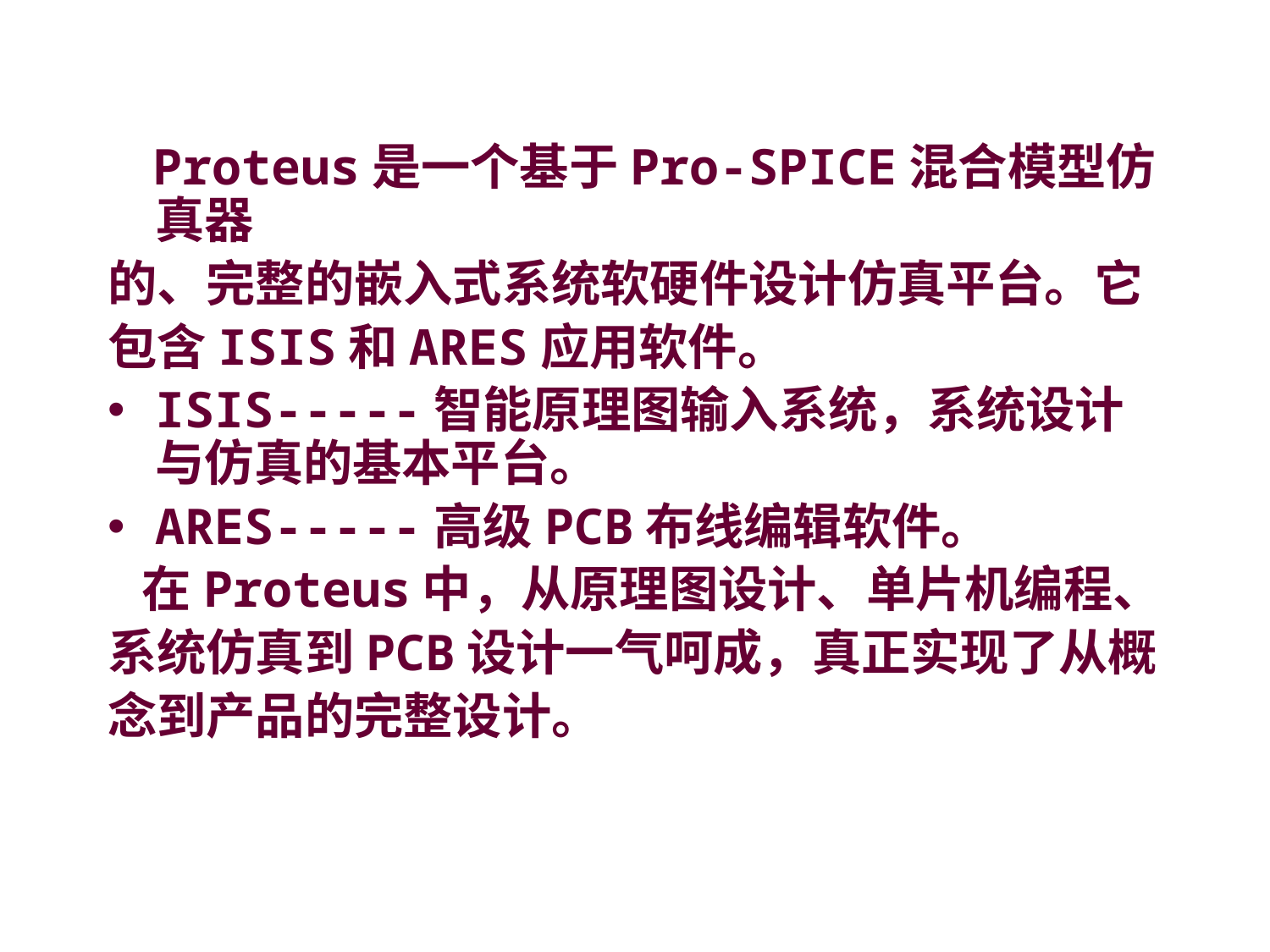

Proteus是一个基于Pro-SPICE混合模型仿真器
的、完整的嵌入式系统软硬件设计仿真平台。它
包含ISIS和ARES应用软件。
ISIS-----智能原理图输入系统，系统设计与仿真的基本平台。
ARES-----高级PCB布线编辑软件。
  在Proteus中，从原理图设计、单片机编程、
系统仿真到PCB设计一气呵成，真正实现了从概
念到产品的完整设计。